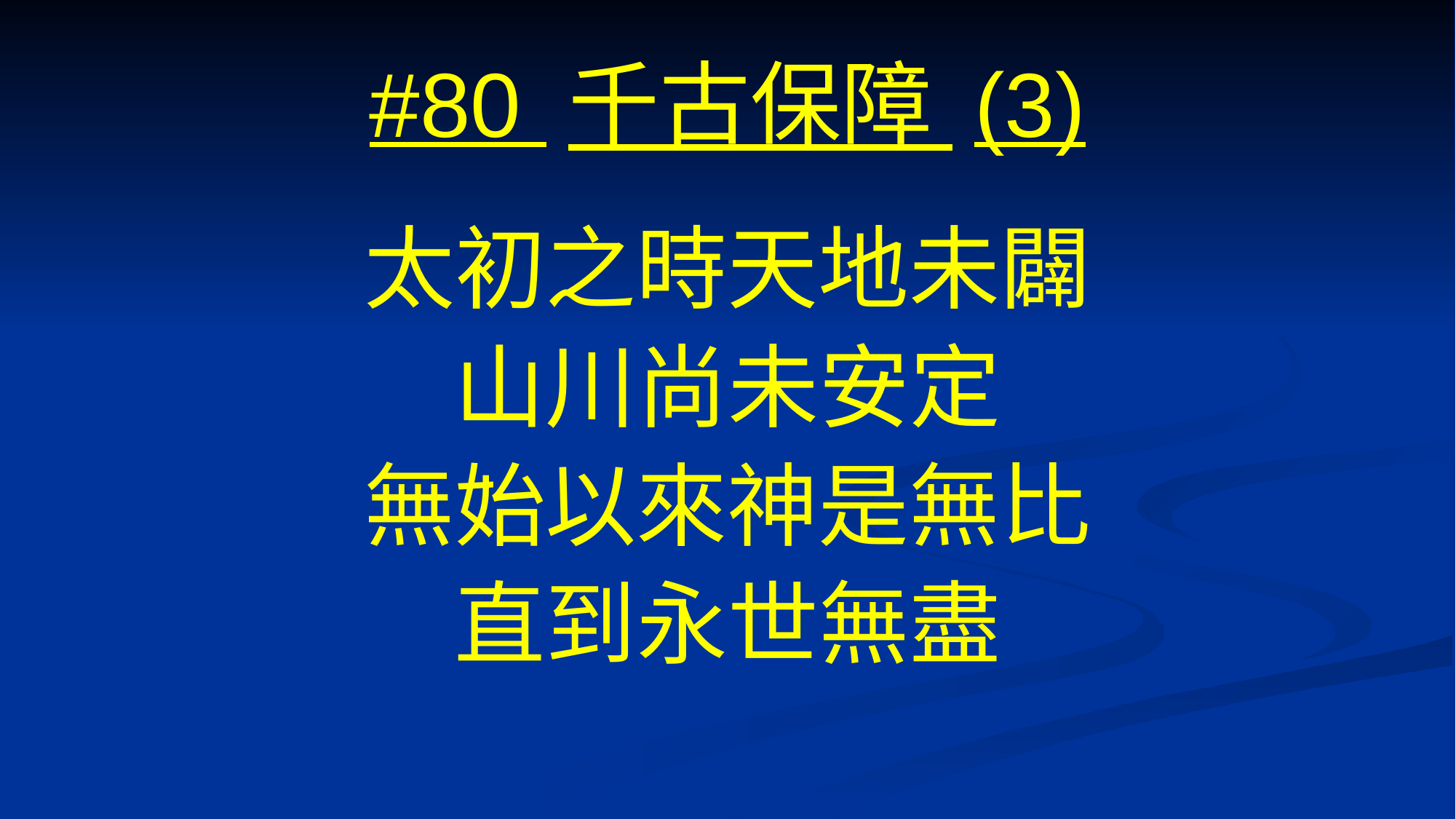

# #80 千古保障 (3)
太初之時天地未闢
山川尚未安定
無始以來神是無比
直到永世無盡